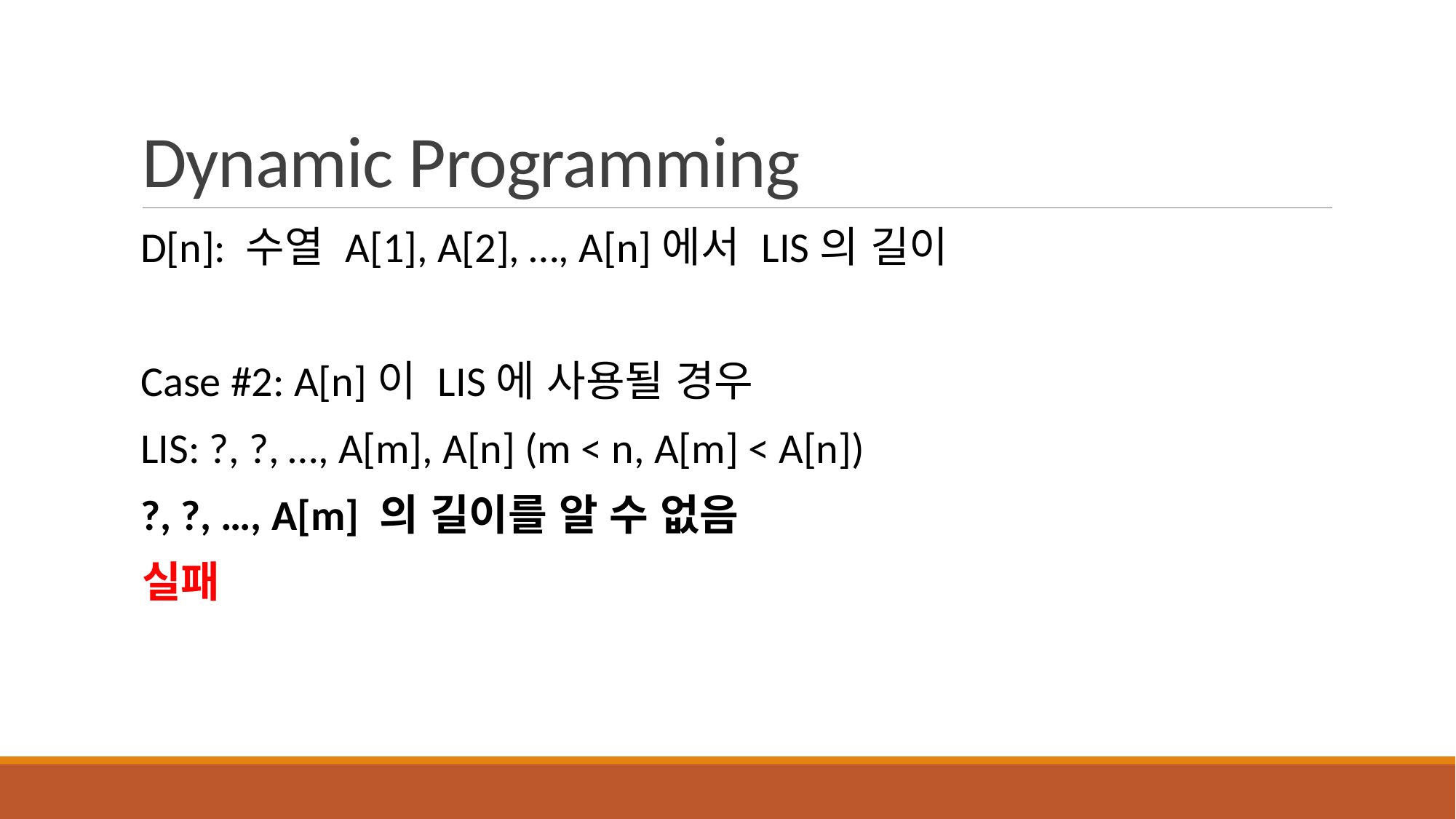

# Dynamic Programming
 D[n]: 수열 A[1], A[2], …, A[n]에서 LIS의 길이

 Case #2: A[n]이 LIS에 사용될 경우
 LIS: ?, ?, …, A[m], A[n] (m < n, A[m] < A[n])
 ?, ?, …, A[m] 의 길이를 알 수 없음
실패